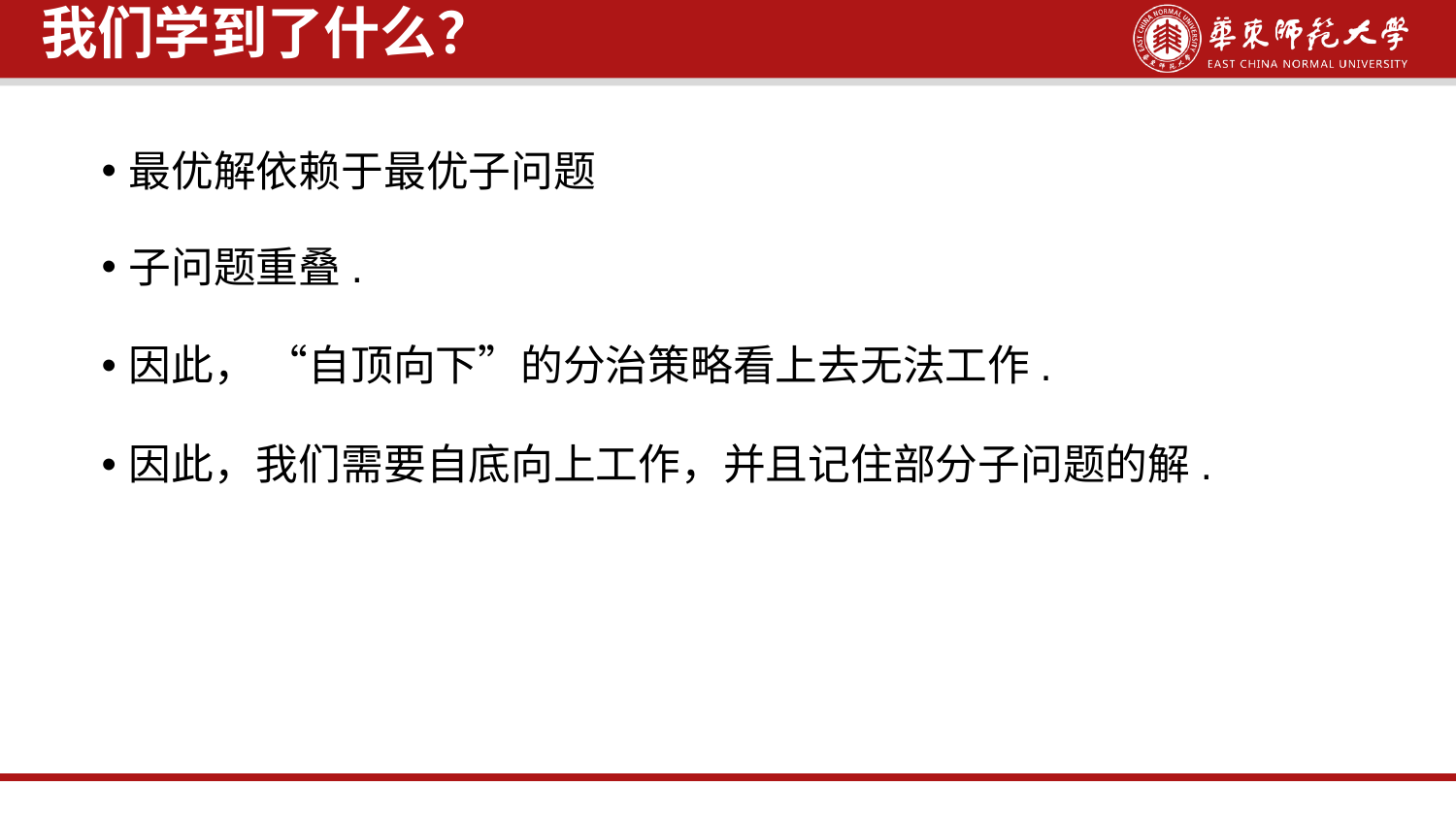

我们学到了什么？
最优解依赖于最优子问题

子问题重叠.

因此， “自顶向下”的分治策略看上去无法工作.

因此，我们需要自底向上工作，并且记住部分子问题的解.